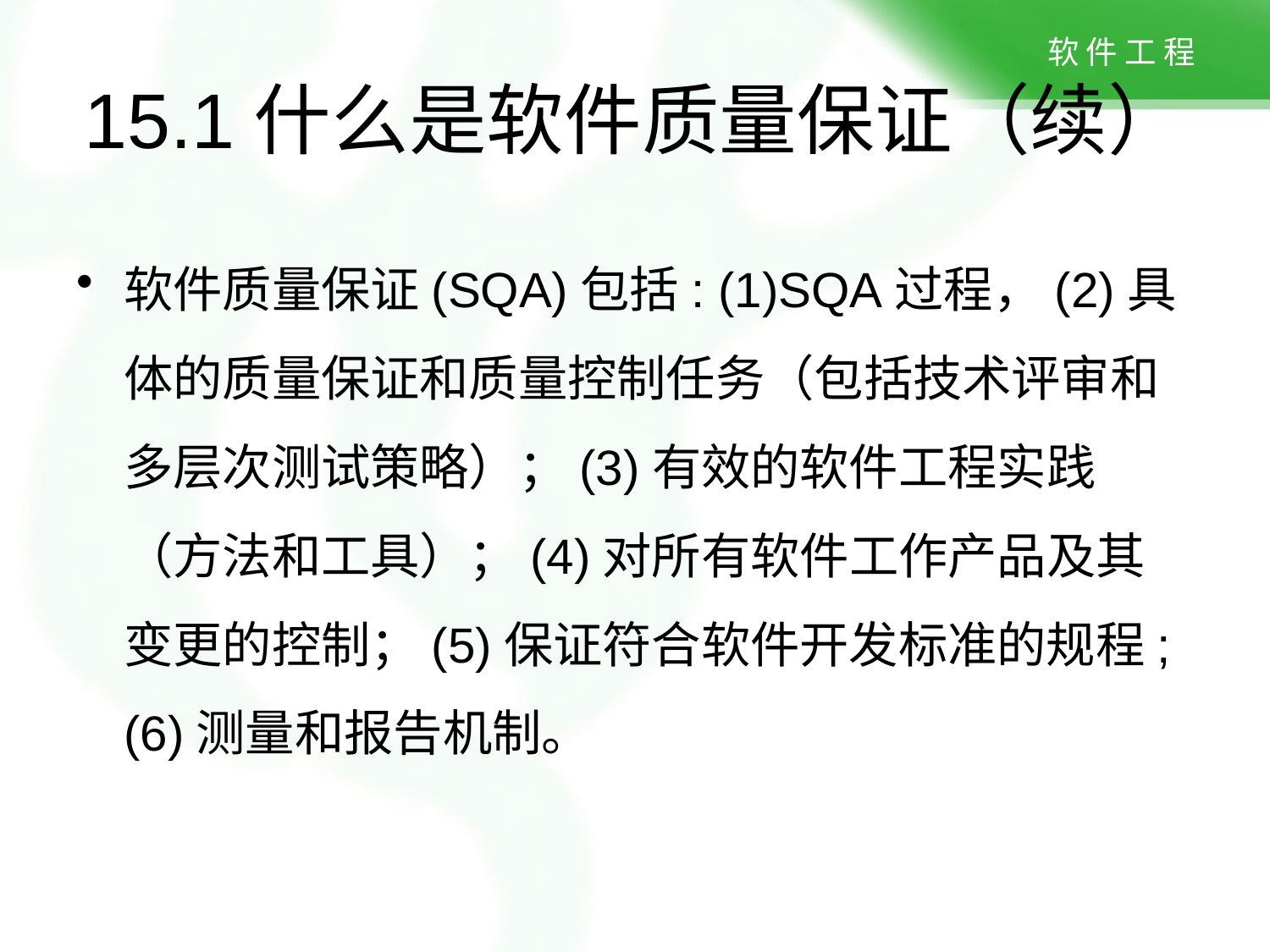

# 15.1什么是软件质量保证（续）
软件质量保证(SQA)包括: (1)SQA过程，(2)具体的质量保证和质量控制任务（包括技术评审和多层次测试策略）；(3)有效的软件工程实践（方法和工具）；(4)对所有软件工作产品及其变更的控制；(5)保证符合软件开发标准的规程;(6)测量和报告机制。